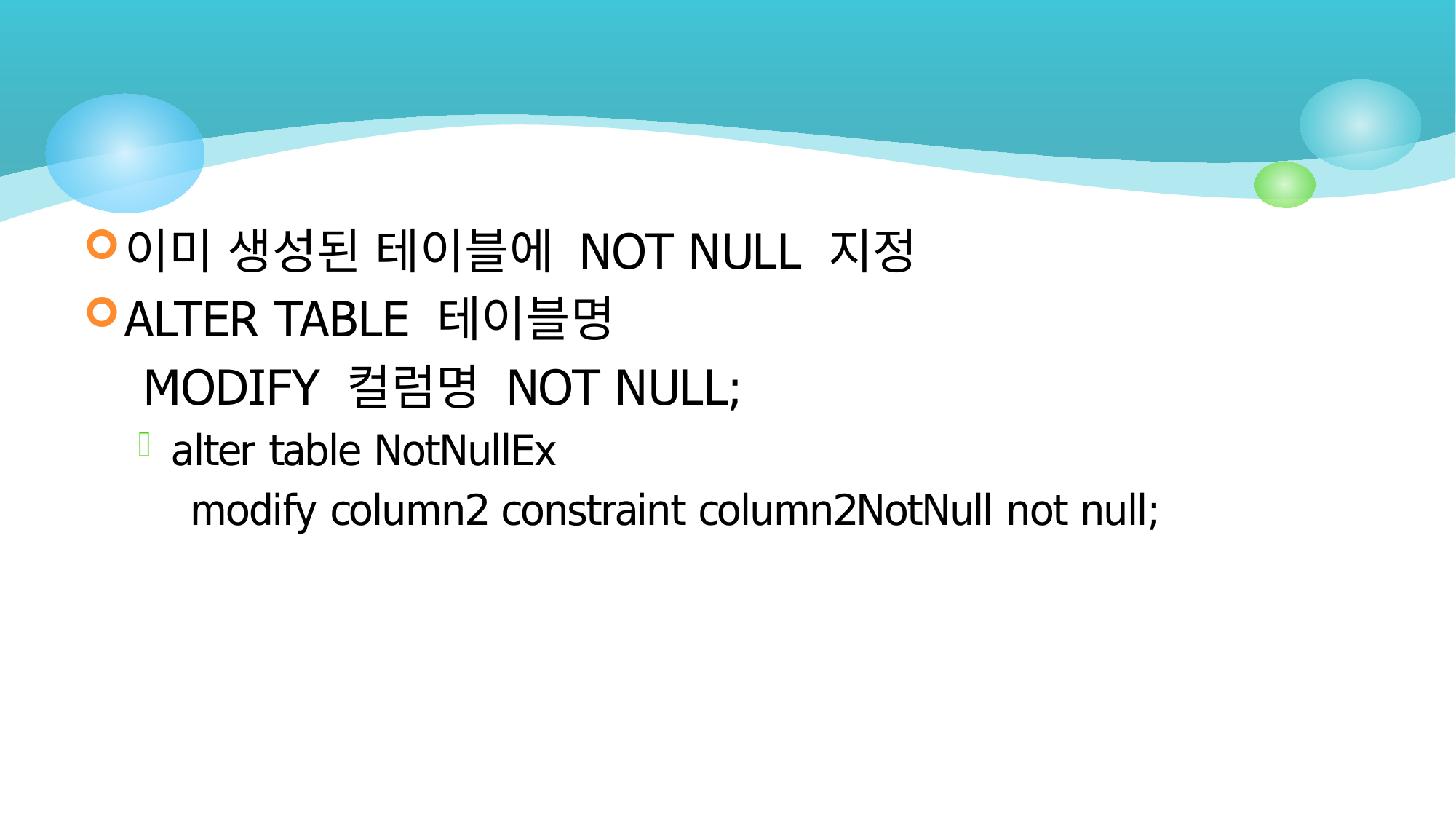

#
이미 생성된 테이블에 NOT NULL 지정
ALTER TABLE 테이블명
    MODIFY 컬럼명 NOT NULL;
alter table NotNullEx
    modify column2 constraint column2NotNull not null;